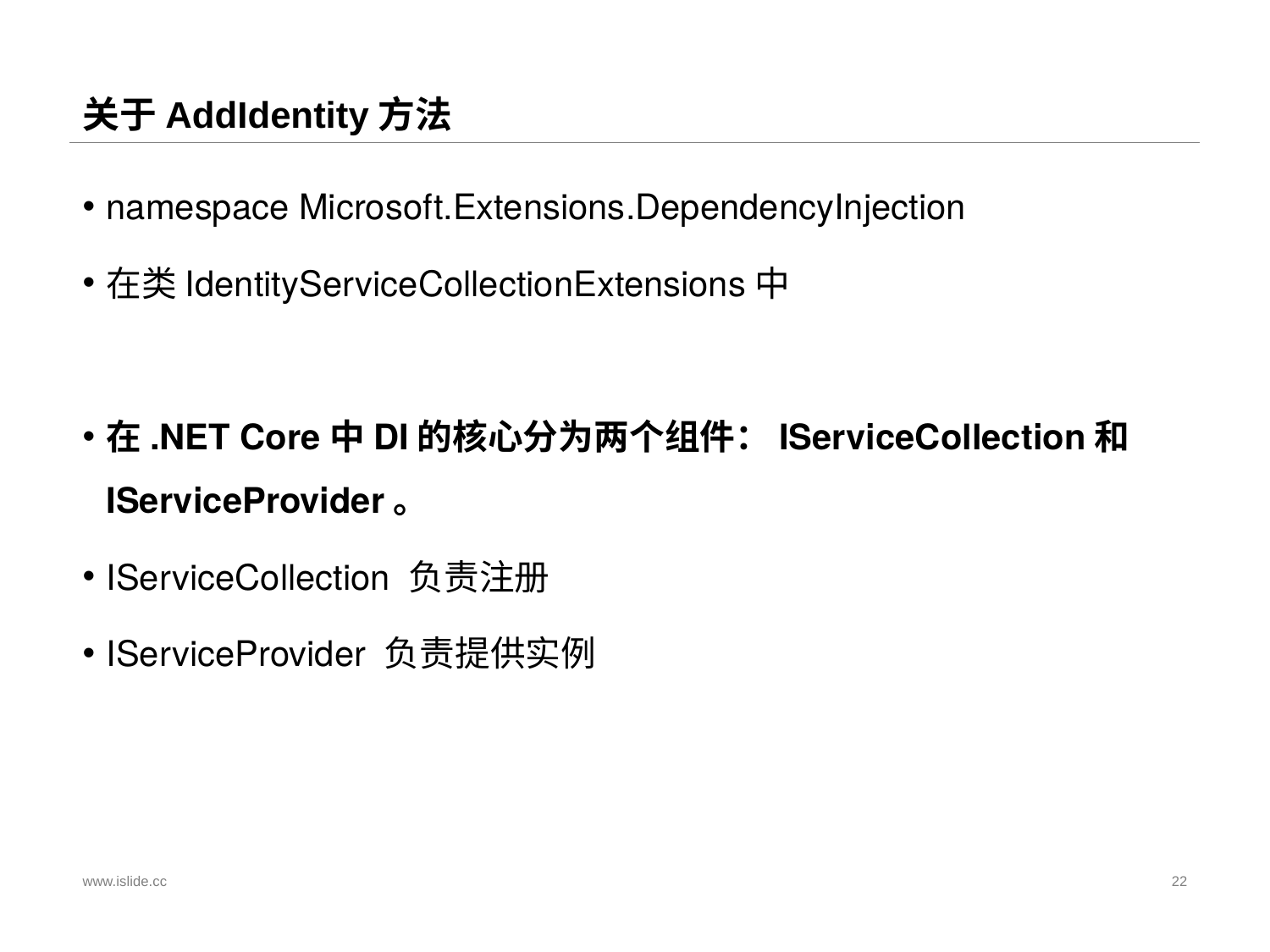

# 关于AddIdentity方法
namespace Microsoft.Extensions.DependencyInjection
在类IdentityServiceCollectionExtensions中

在.NET Core中DI的核心分为两个组件：IServiceCollection和 IServiceProvider。
IServiceCollection 负责注册
IServiceProvider 负责提供实例

www.islide.cc
22